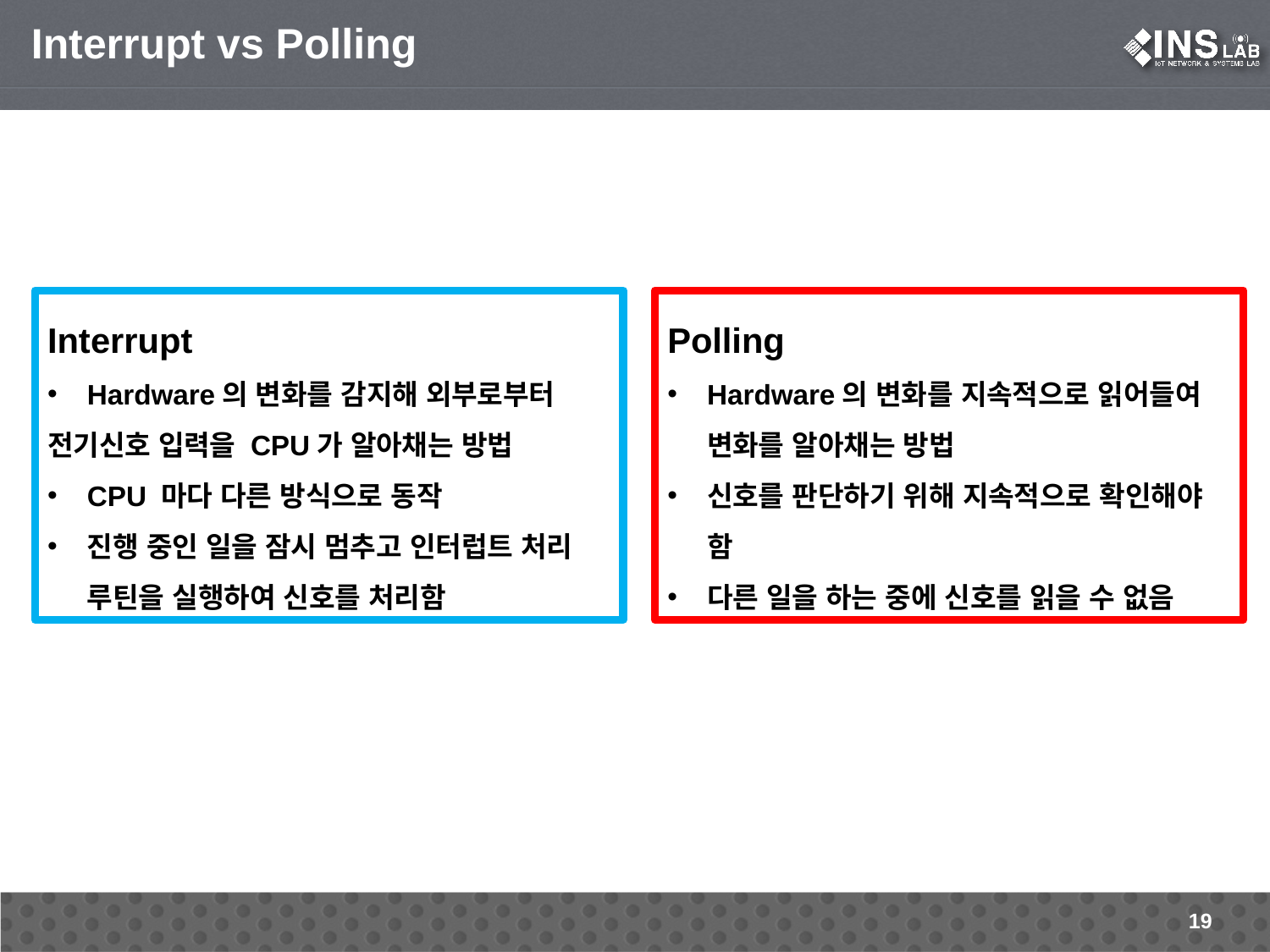

Interrupt vs Polling
Interrupt
Hardware의 변화를 감지해 외부로부터
전기신호 입력을 CPU가 알아채는 방법
CPU 마다 다른 방식으로 동작
진행 중인 일을 잠시 멈추고 인터럽트 처리 루틴을 실행하여 신호를 처리함
Polling
Hardware의 변화를 지속적으로 읽어들여 변화를 알아채는 방법
신호를 판단하기 위해 지속적으로 확인해야 함
다른 일을 하는 중에 신호를 읽을 수 없음
19